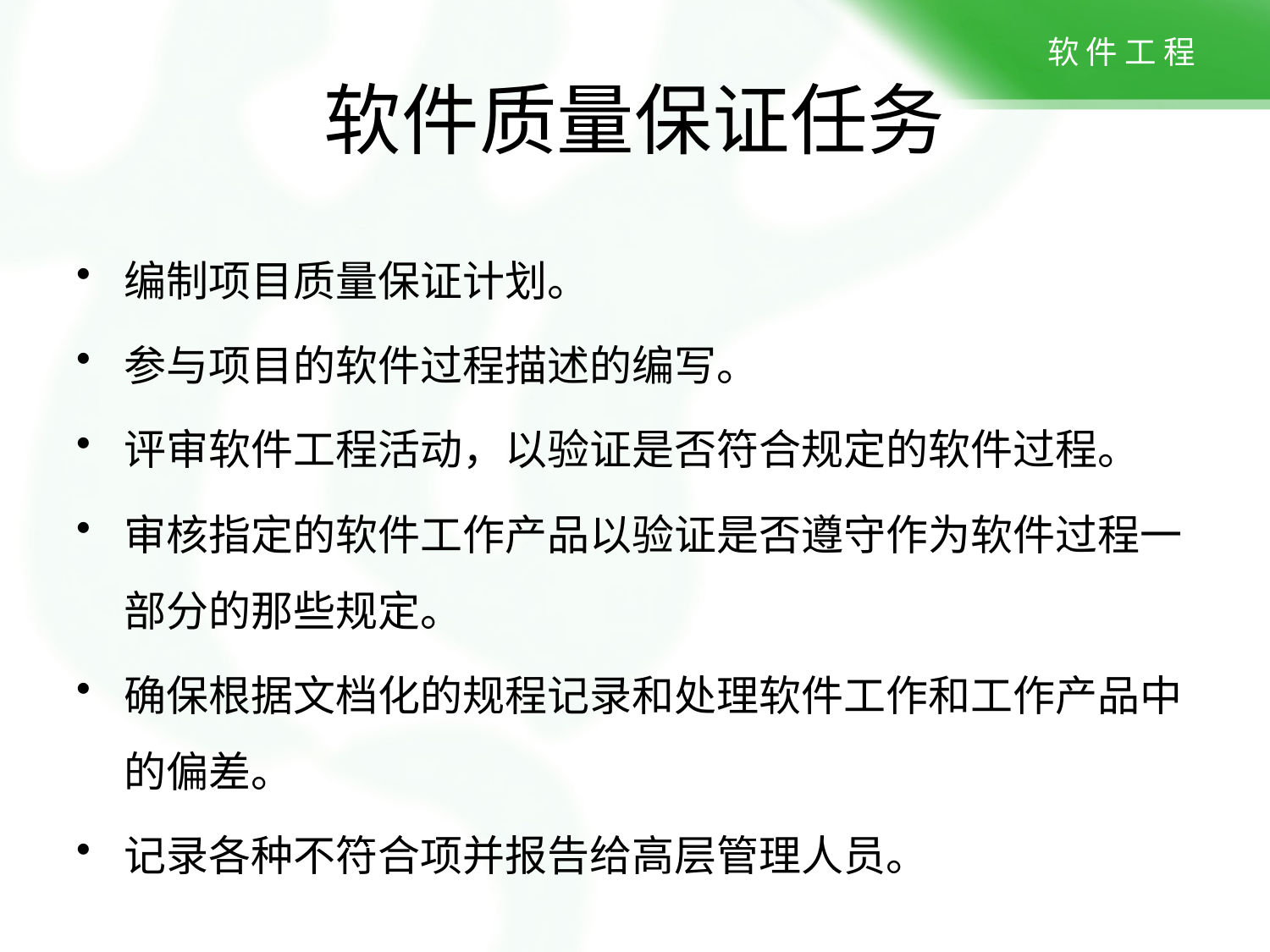

# 软件质量保证任务
编制项目质量保证计划。
参与项目的软件过程描述的编写。
评审软件工程活动，以验证是否符合规定的软件过程。
审核指定的软件工作产品以验证是否遵守作为软件过程一部分的那些规定。
确保根据文档化的规程记录和处理软件工作和工作产品中的偏差。
记录各种不符合项并报告给高层管理人员。